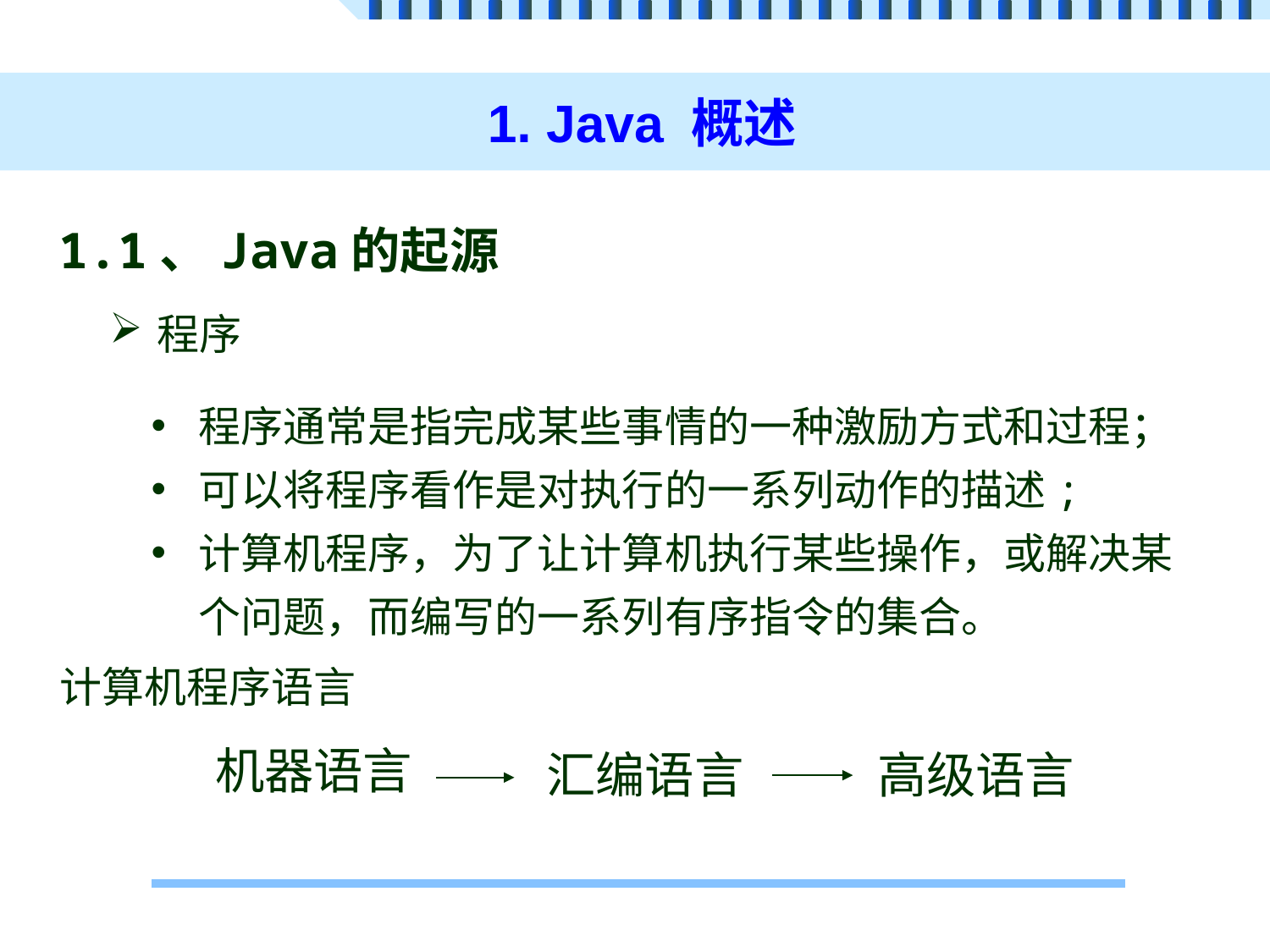

# 1. Java 概述
1.1、Java的起源
程序
程序通常是指完成某些事情的一种激励方式和过程；
可以将程序看作是对执行的一系列动作的描述;
计算机程序，为了让计算机执行某些操作，或解决某个问题，而编写的一系列有序指令的集合。
计算机程序语言
机器语言
汇编语言
高级语言